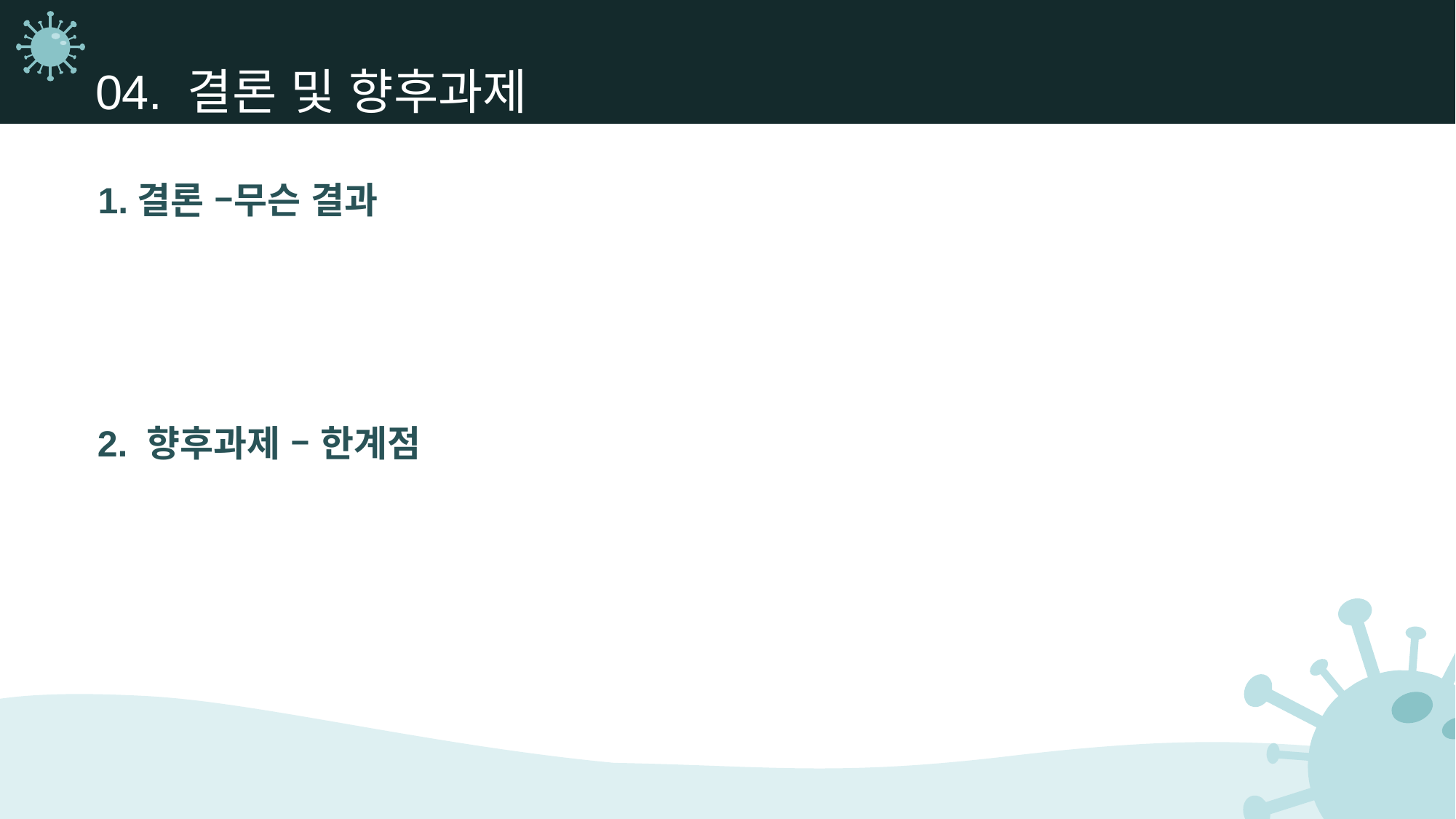

04. 결론 및 향후과제
1.결론 –무슨 결과
2. 향후과제 – 한계점